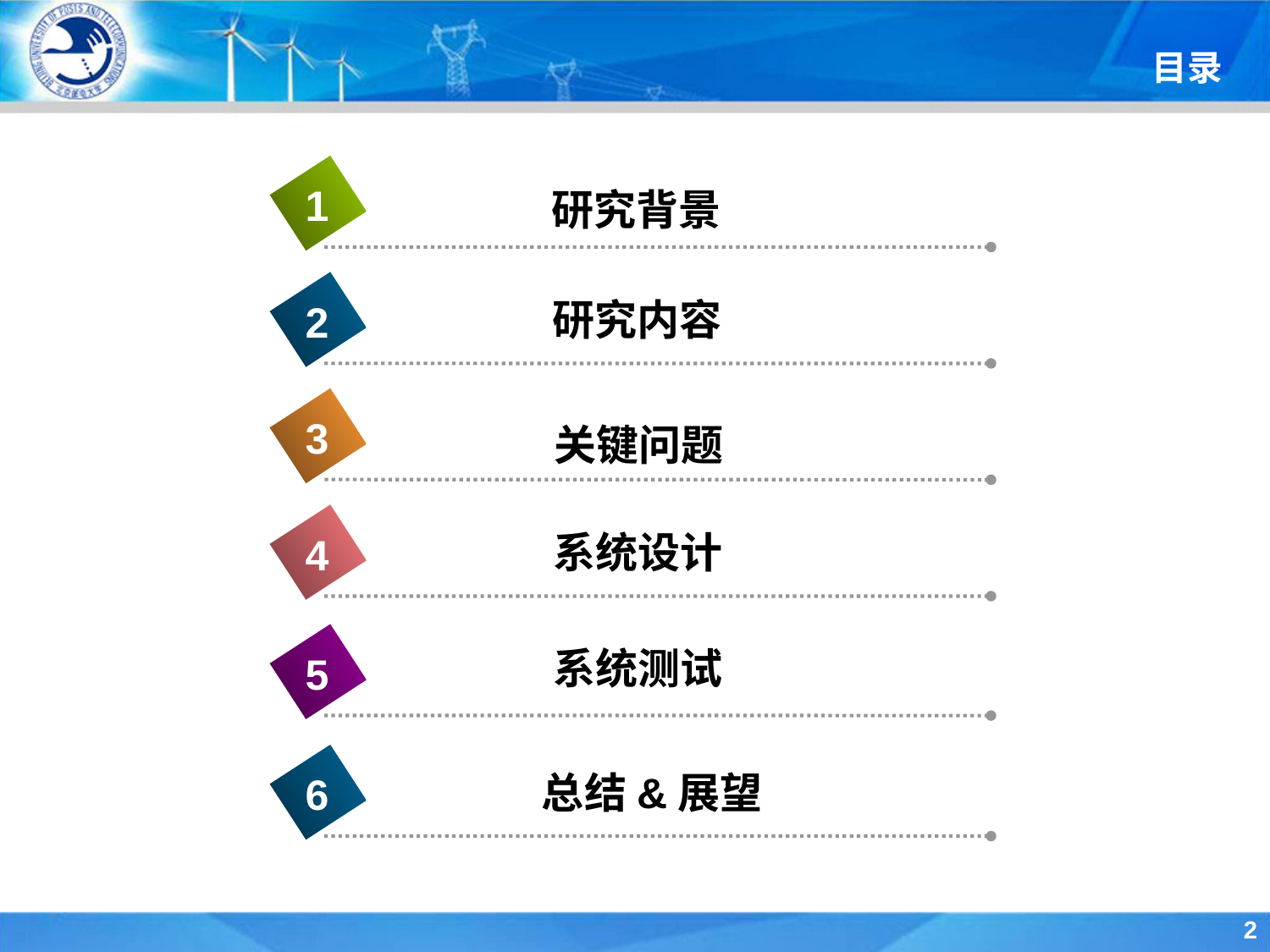

目录

1
研究背景

研究内容
2

3
关键问题

系统设计
4

系统测试
5

总结&展望
6